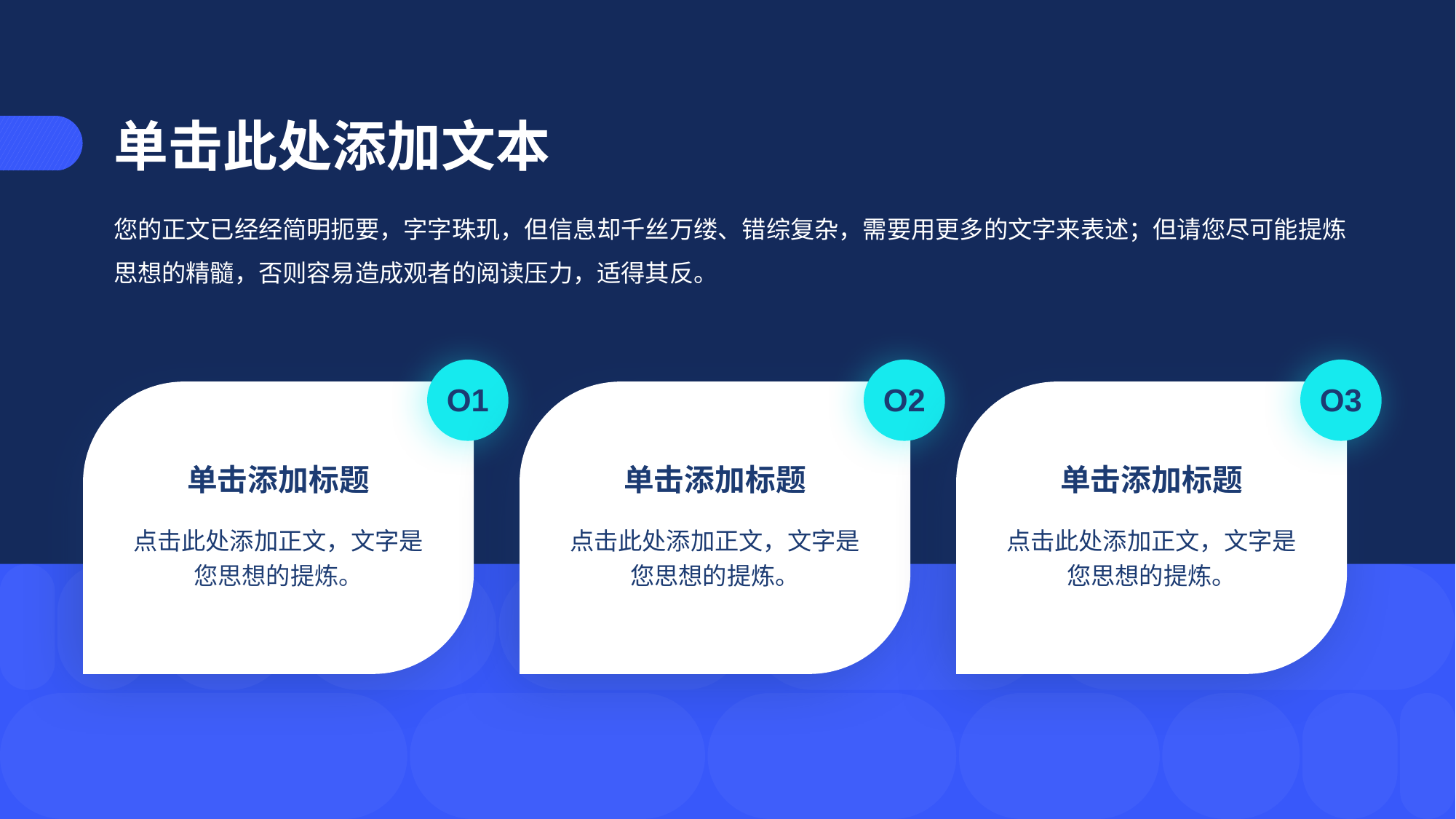

单击此处添加文本

您的正文已经经简明扼要，字字珠玑，但信息却千丝万缕、错综复杂，需要用更多的文字来表述；但请您尽可能提炼思想的精髓，否则容易造成观者的阅读压力，适得其反。

O1
O2
O3

单击添加标题
单击添加标题
单击添加标题
点击此处添加正文，文字是您思想的提炼。
点击此处添加正文，文字是您思想的提炼。
点击此处添加正文，文字是您思想的提炼。